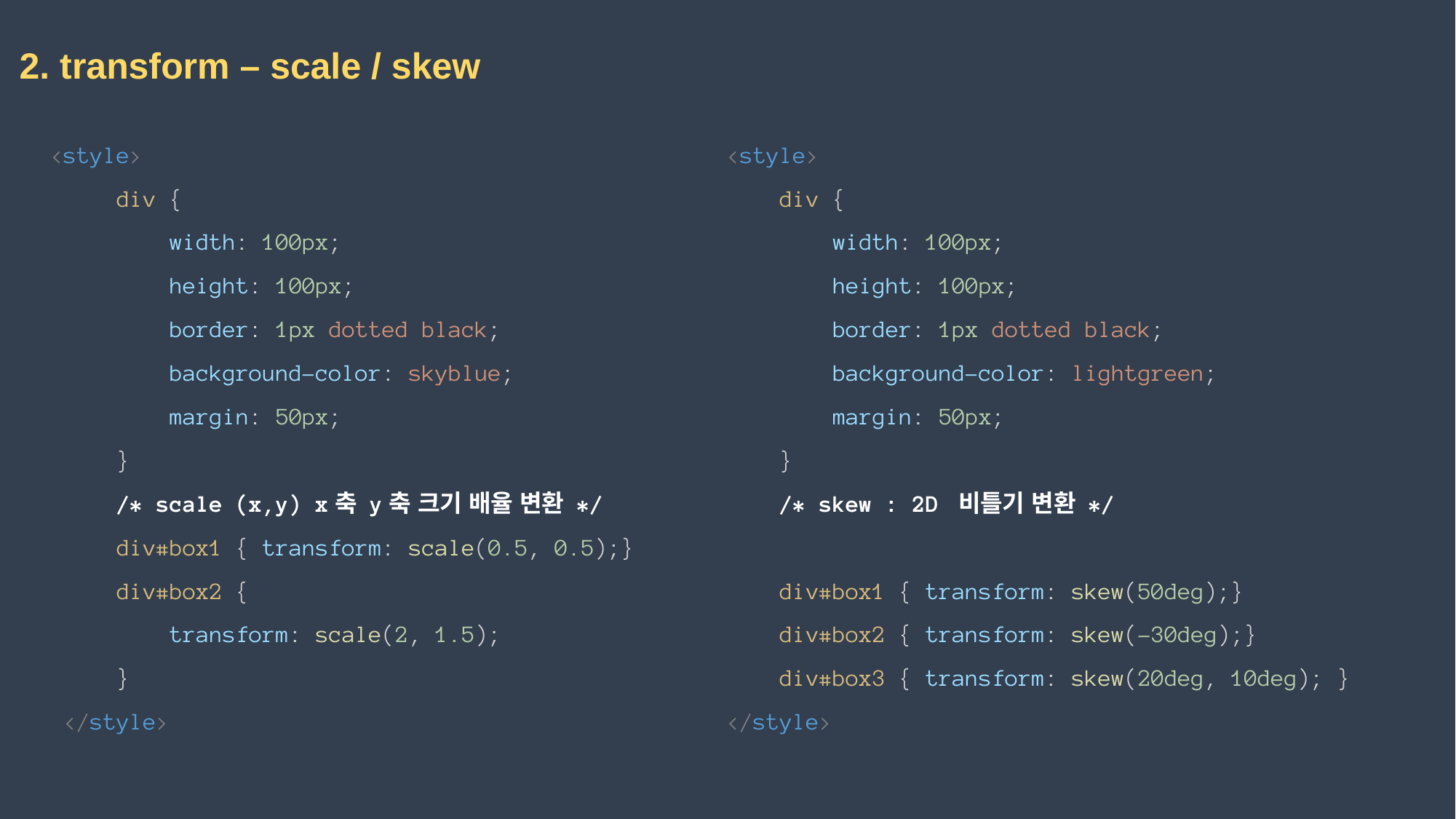

2. transform – scale / skew
   <style>
        div {
            width: 100px;
            height: 100px;
            border: 1px dotted black;
            background-color: skyblue;
            margin: 50px;
        }
        /* scale (x,y) x축 y축 크기 배율 변환 */
        div#box1 { transform: scale(0.5, 0.5);}
        div#box2 {
            transform: scale(2, 1.5);
        }
    </style>
<style>
    div {
        width: 100px;
        height: 100px;
        border: 1px dotted black;
        background-color: lightgreen;
        margin: 50px;
    }
    /* skew : 2D 비틀기 변환 */

    div#box1 { transform: skew(50deg);}
    div#box2 { transform: skew(-30deg);}
    div#box3 { transform: skew(20deg, 10deg); }
</style>

2023-02-17
권민지